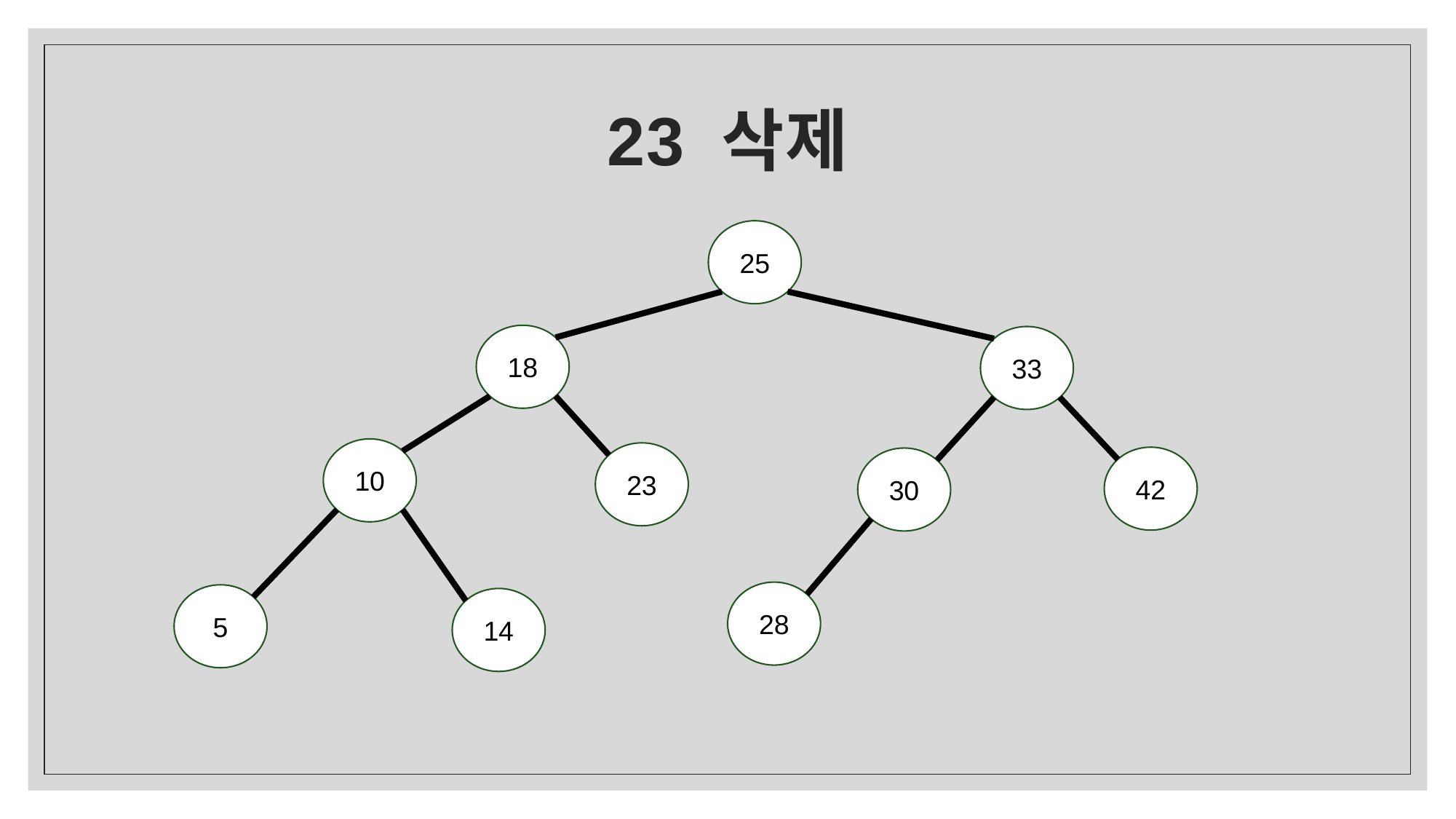

# 23 삭제
25
18
33
10
23
42
30
28
5
14